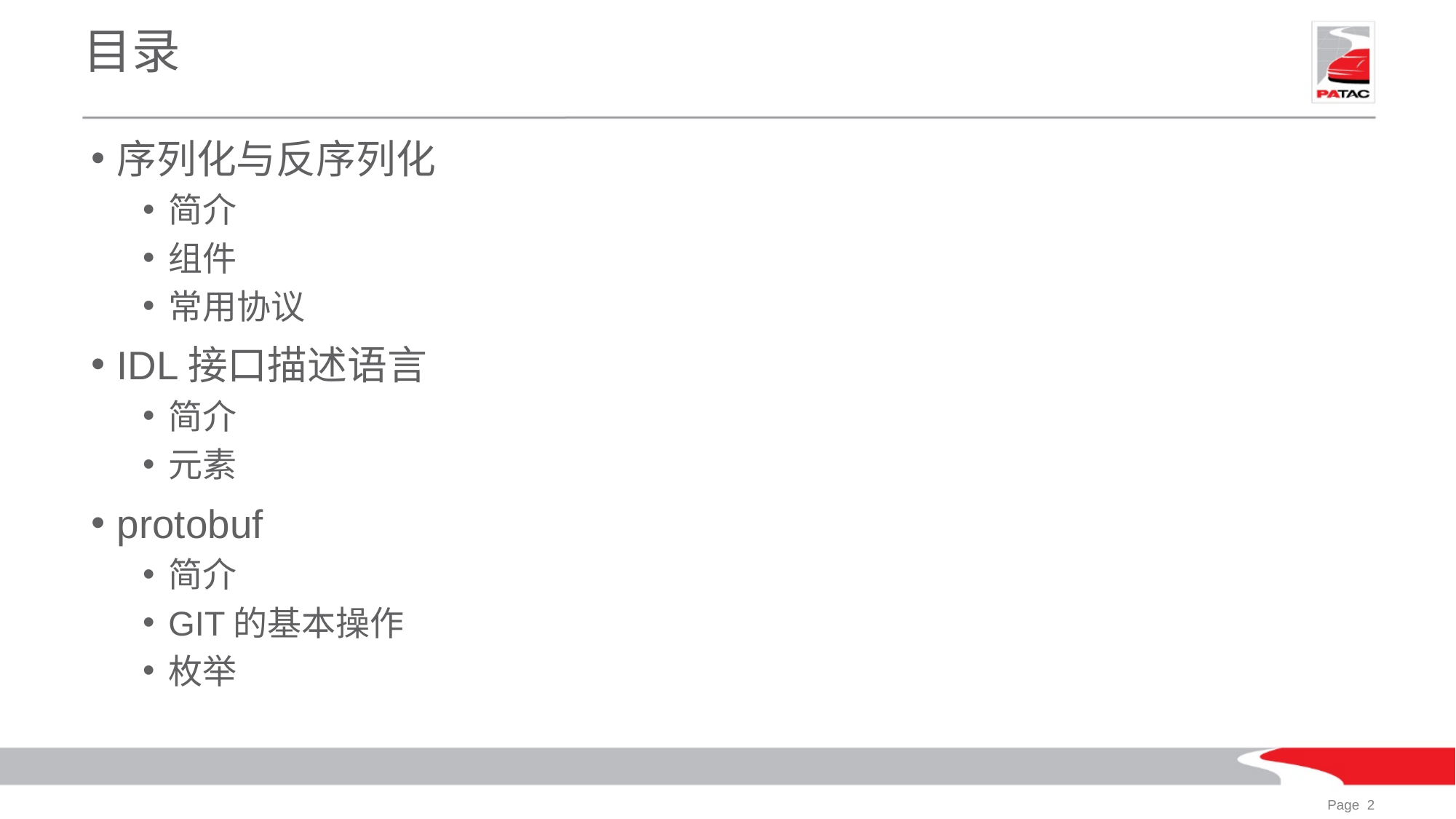

# 目录
序列化与反序列化
简介
组件
常用协议
IDL接口描述语言
简介
元素
protobuf
简介
GIT的基本操作
枚举